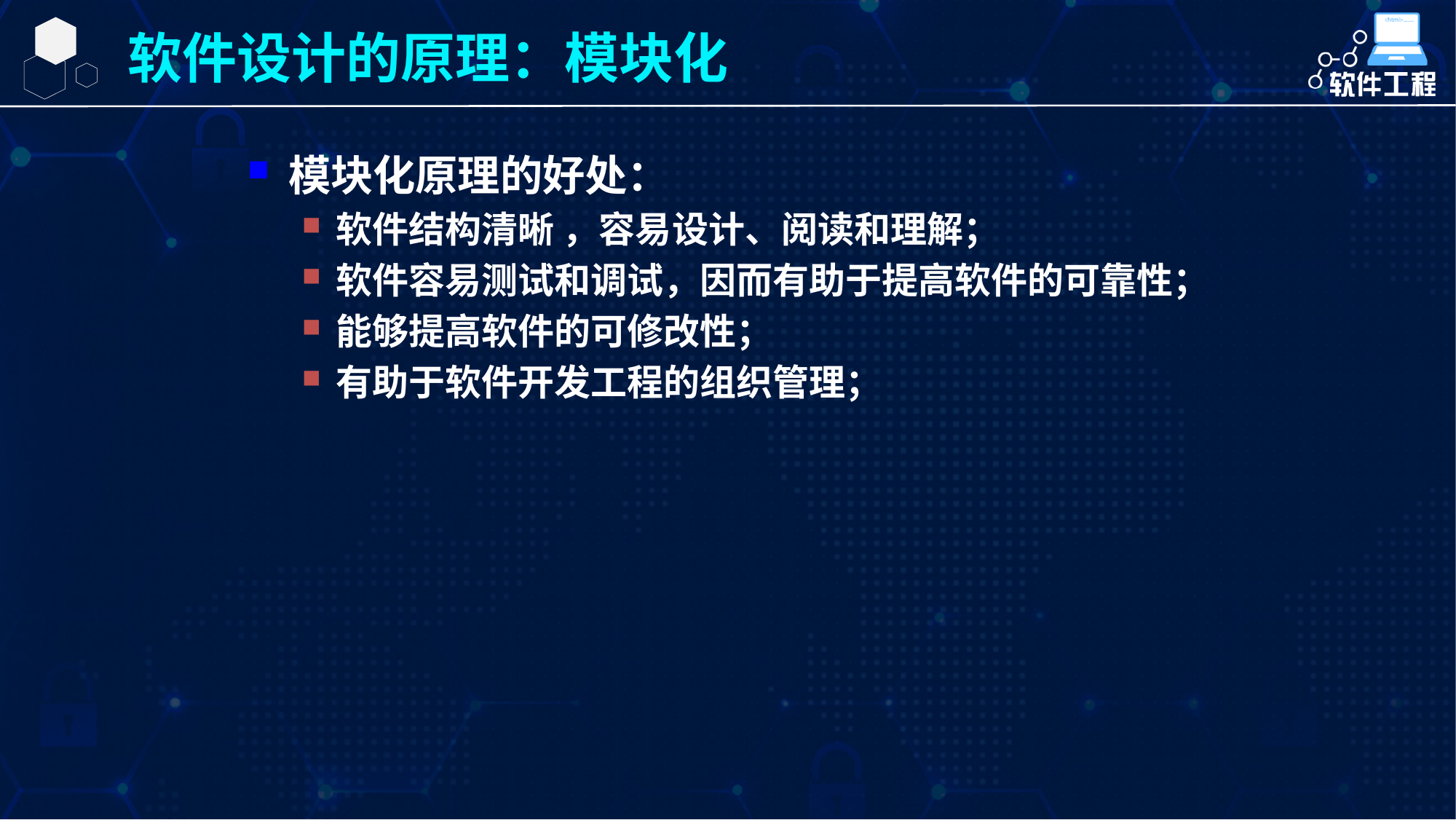

软件设计的原理：模块化
模块化原理的好处：
软件结构清晰 ，容易设计、阅读和理解；
软件容易测试和调试，因而有助于提高软件的可靠性；
能够提高软件的可修改性；
有助于软件开发工程的组织管理；